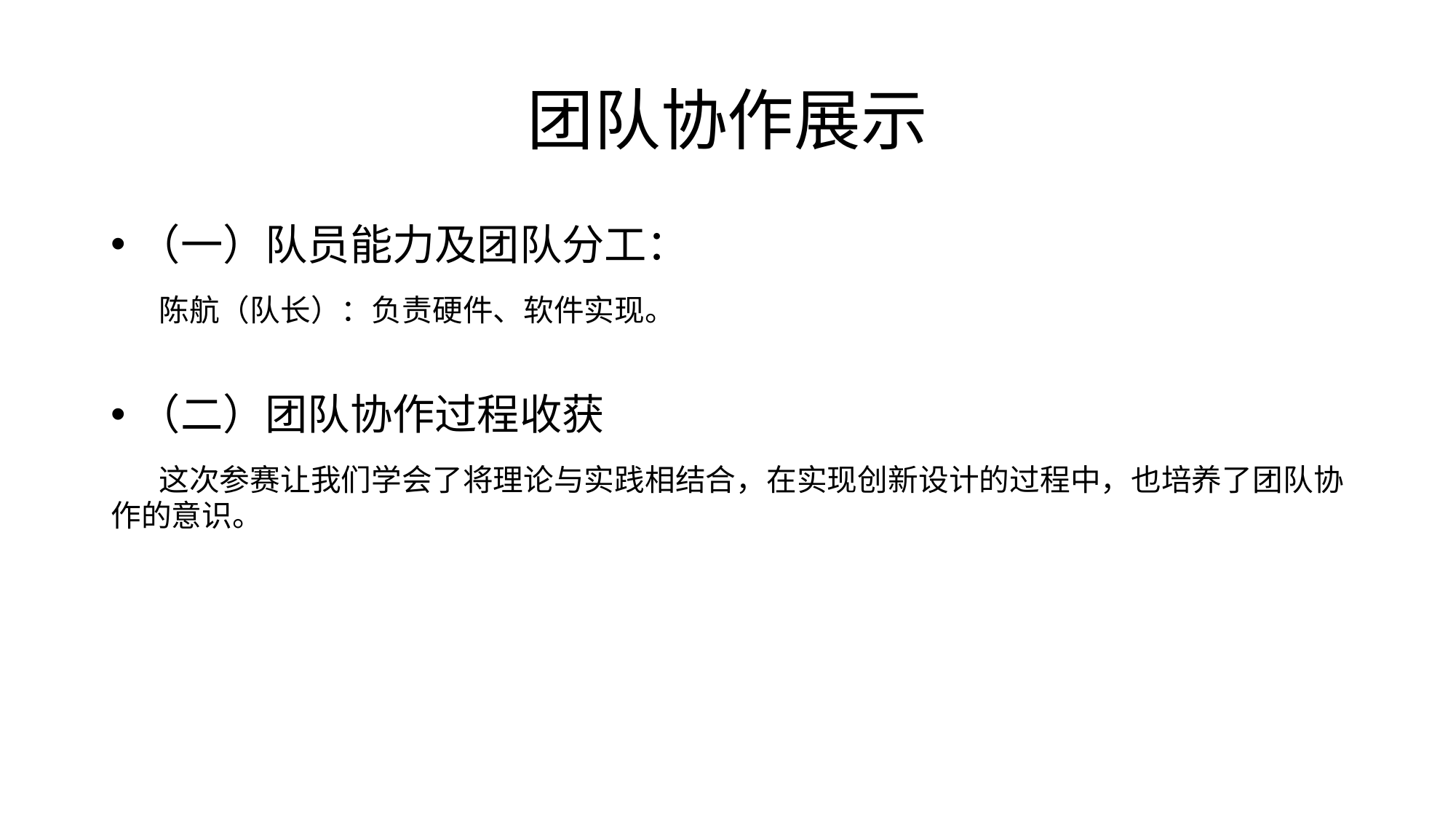

# 团队协作展示
（一）队员能力及团队分工：
    陈航（队长）：负责硬件、软件实现。

（二）团队协作过程收获
    这次参赛让我们学会了将理论与实践相结合，在实现创新设计的过程中，也培养了团队协作的意识。